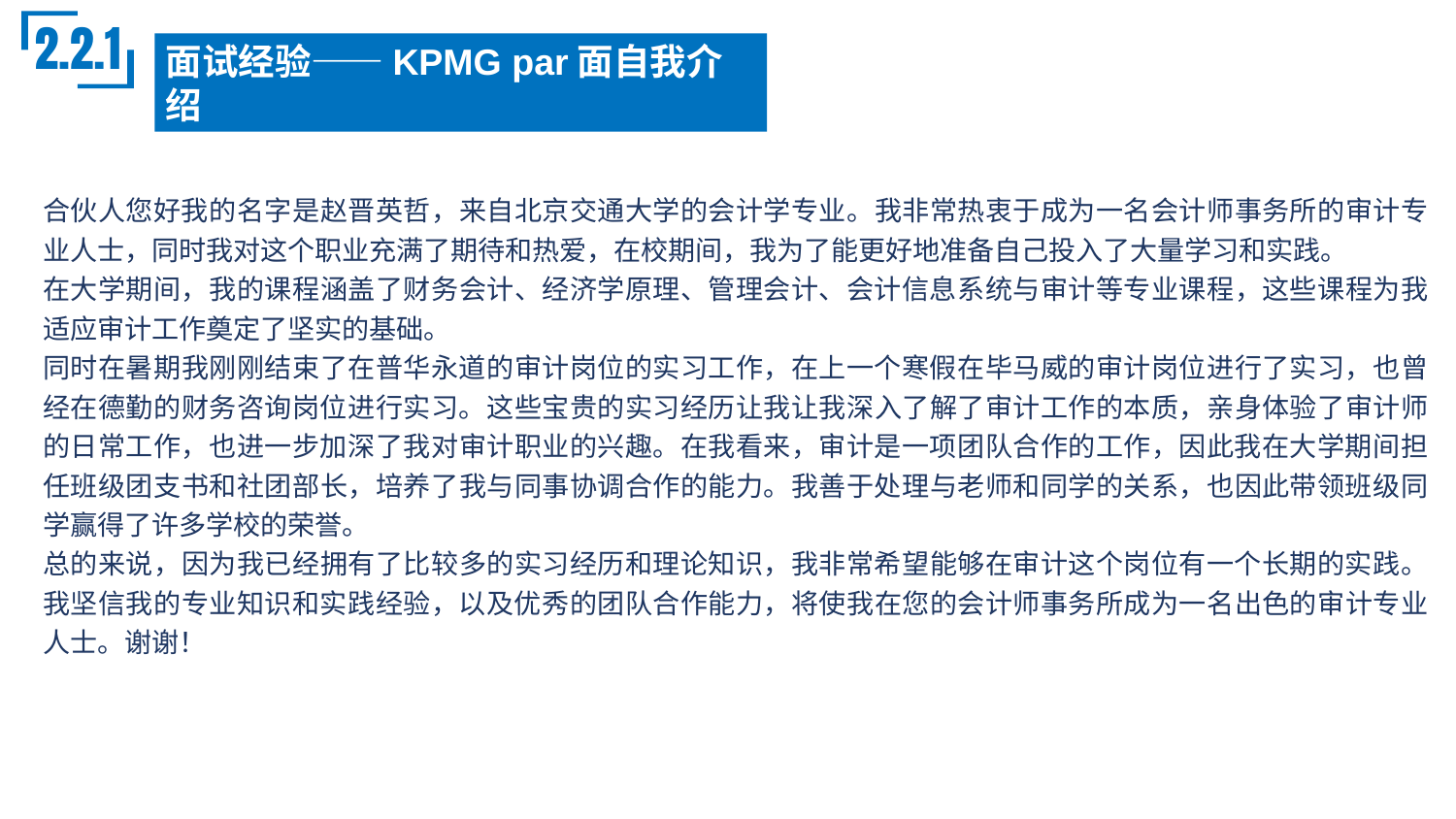

2.2.1
面试经验——KPMG par面自我介绍
合伙人您好我的名字是赵晋英哲，来自北京交通大学的会计学专业。我非常热衷于成为一名会计师事务所的审计专业人士，同时我对这个职业充满了期待和热爱，在校期间，我为了能更好地准备自己投入了大量学习和实践。
在大学期间，我的课程涵盖了财务会计、经济学原理、管理会计、会计信息系统与审计等专业课程，这些课程为我适应审计工作奠定了坚实的基础。
同时在暑期我刚刚结束了在普华永道的审计岗位的实习工作，在上一个寒假在毕马威的审计岗位进行了实习，也曾经在德勤的财务咨询岗位进行实习。这些宝贵的实习经历让我让我深入了解了审计工作的本质，亲身体验了审计师的日常工作，也进一步加深了我对审计职业的兴趣。在我看来，审计是一项团队合作的工作，因此我在大学期间担任班级团支书和社团部长，培养了我与同事协调合作的能力。我善于处理与老师和同学的关系，也因此带领班级同学赢得了许多学校的荣誉。
总的来说，因为我已经拥有了比较多的实习经历和理论知识，我非常希望能够在审计这个岗位有一个长期的实践。我坚信我的专业知识和实践经验，以及优秀的团队合作能力，将使我在您的会计师事务所成为一名出色的审计专业人士。谢谢！